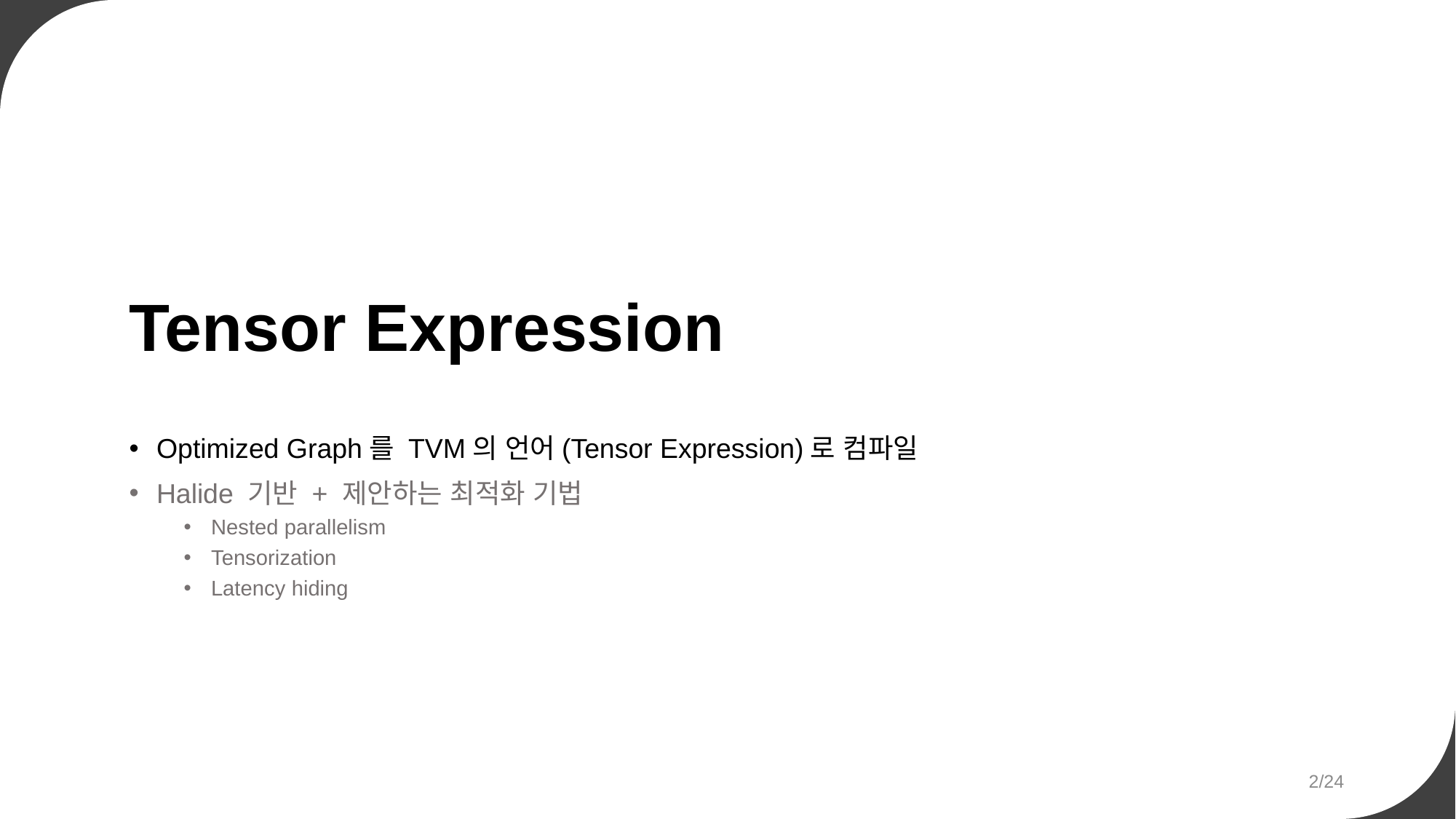

# Tensor Expression
Optimized Graph를 TVM의 언어(Tensor Expression)로 컴파일
Halide 기반 + 제안하는 최적화 기법
Nested parallelism
Tensorization
Latency hiding
2/24